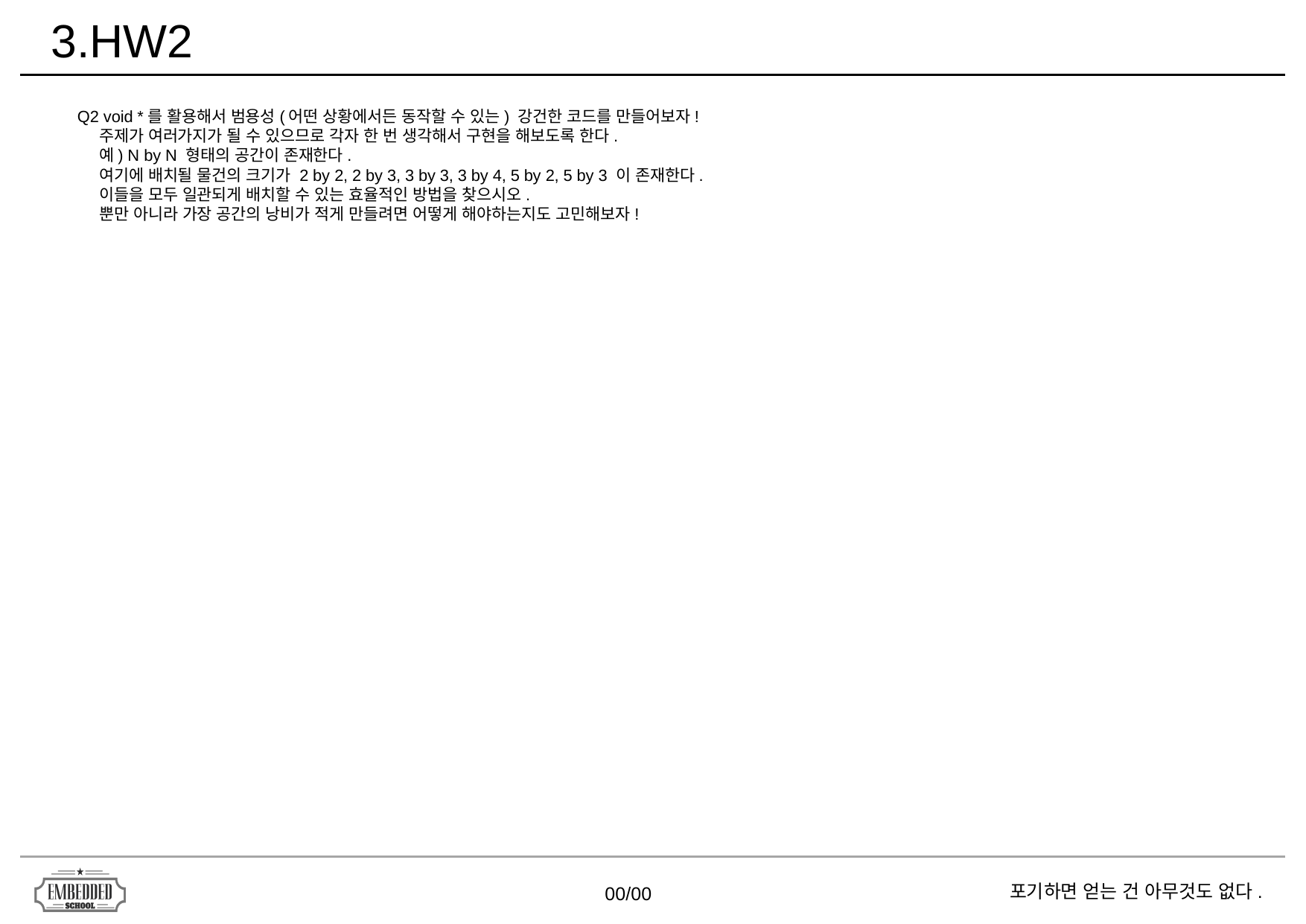

3.HW2
Q2 void *를 활용해서 범용성(어떤 상황에서든 동작할 수 있는) 강건한 코드를 만들어보자!
    주제가 여러가지가 될 수 있으므로 각자 한 번 생각해서 구현을 해보도록 한다.
    예) N by N 형태의 공간이 존재한다.
    여기에 배치될 물건의 크기가 2 by 2, 2 by 3, 3 by 3, 3 by 4, 5 by 2, 5 by 3 이 존재한다.
    이들을 모두 일관되게 배치할 수 있는 효율적인 방법을 찾으시오.
    뿐만 아니라 가장 공간의 낭비가 적게 만들려면 어떻게 해야하는지도 고민해보자!
00/00